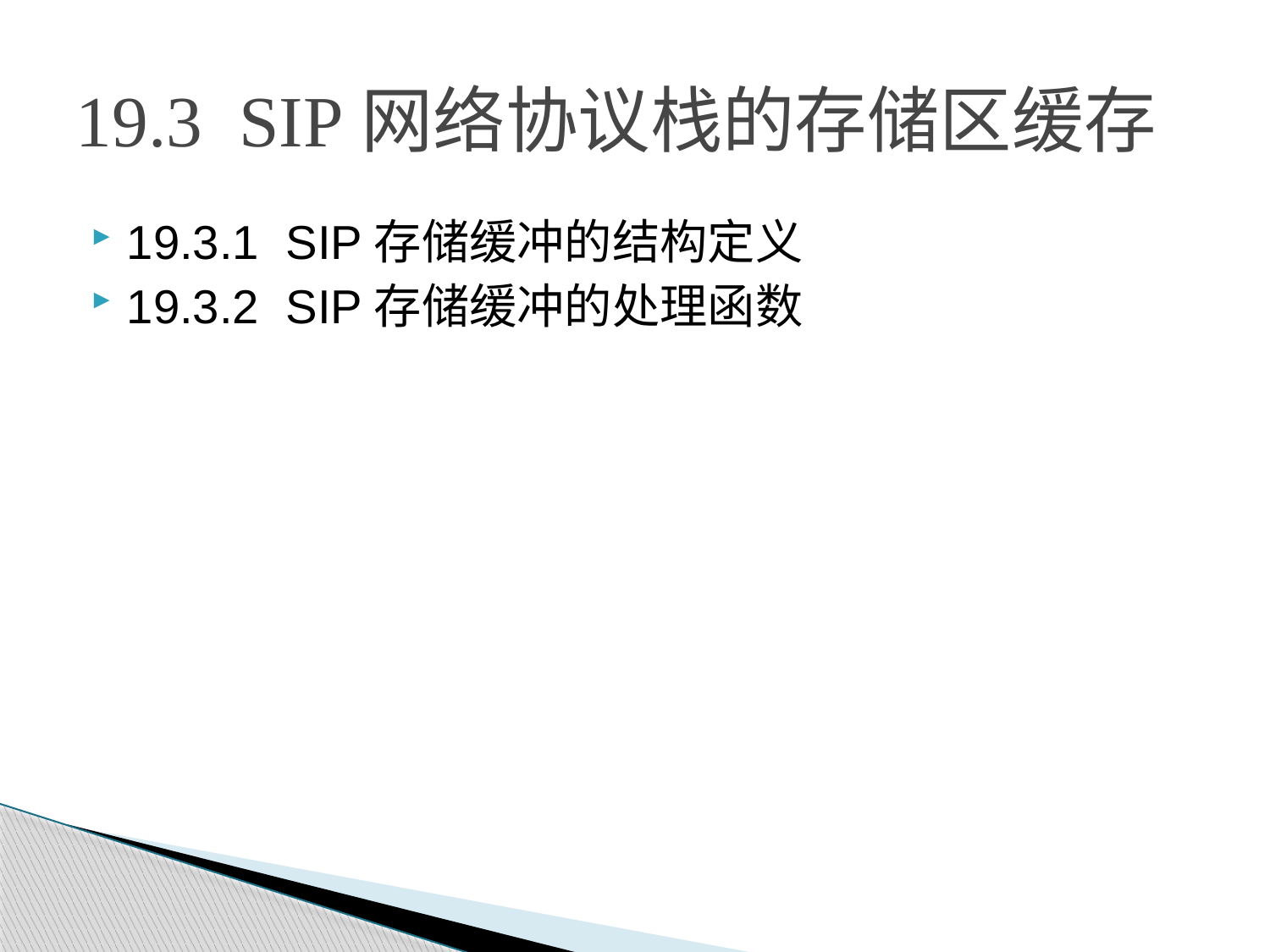

# 19.3  SIP网络协议栈的存储区缓存
19.3.1  SIP存储缓冲的结构定义
19.3.2  SIP存储缓冲的处理函数